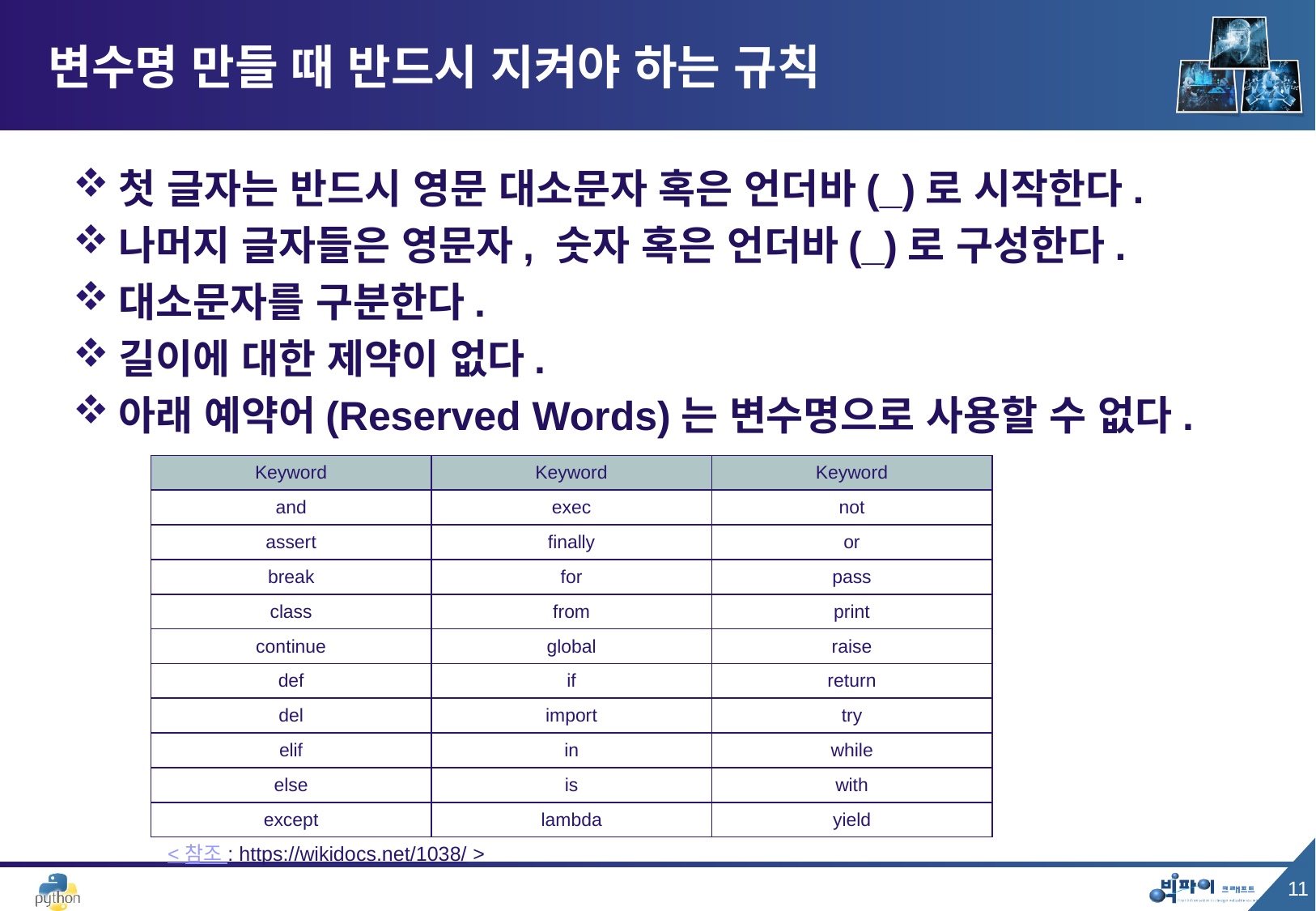

# 변수명 만들 때 반드시 지켜야 하는 규칙
첫 글자는 반드시 영문 대소문자 혹은 언더바(_)로 시작한다.
나머지 글자들은 영문자, 숫자 혹은 언더바(_)로 구성한다.
대소문자를 구분한다.
길이에 대한 제약이 없다.
아래 예약어(Reserved Words)는 변수명으로 사용할 수 없다.
| Keyword | Keyword | Keyword |
| --- | --- | --- |
| and | exec | not |
| assert | finally | or |
| break | for | pass |
| class | from | print |
| continue | global | raise |
| def | if | return |
| del | import | try |
| elif | in | while |
| else | is | with |
| except | lambda | yield |
< 참조 : https://wikidocs.net/1038/ >